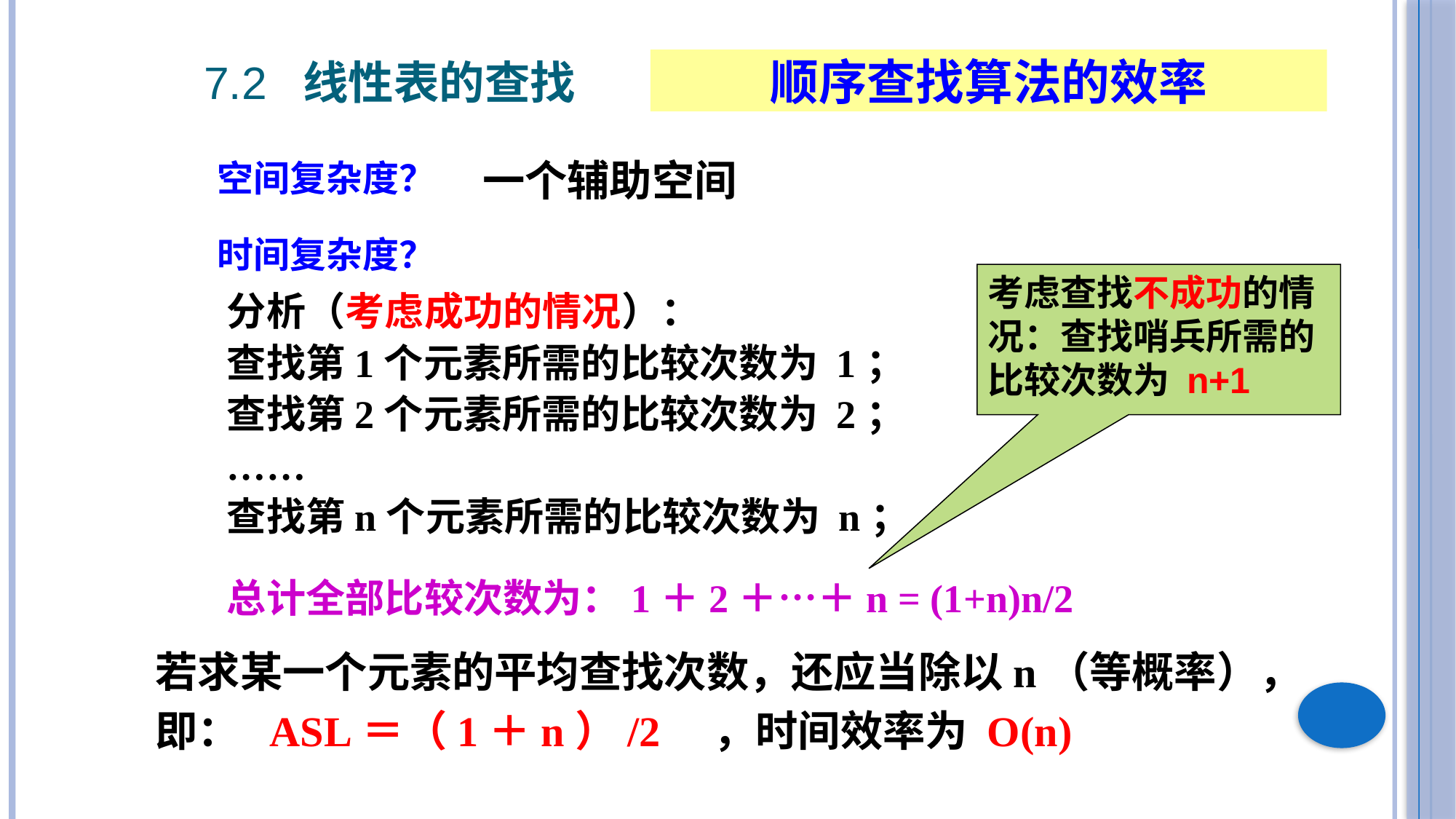

7.2  线性表的查找
顺序查找算法的效率
空间复杂度？
一个辅助空间
时间复杂度？
考虑查找不成功的情况：查找哨兵所需的比较次数为 n+1
分析（考虑成功的情况）：
查找第1个元素所需的比较次数为 1；
查找第2个元素所需的比较次数为 2；
……
查找第n个元素所需的比较次数为 n；
总计全部比较次数为：1＋2＋…＋n = (1+n)n/2
若求某一个元素的平均查找次数，还应当除以n（等概率），
即：  ASL＝（1＋n）/2    ，时间效率为 O(n)